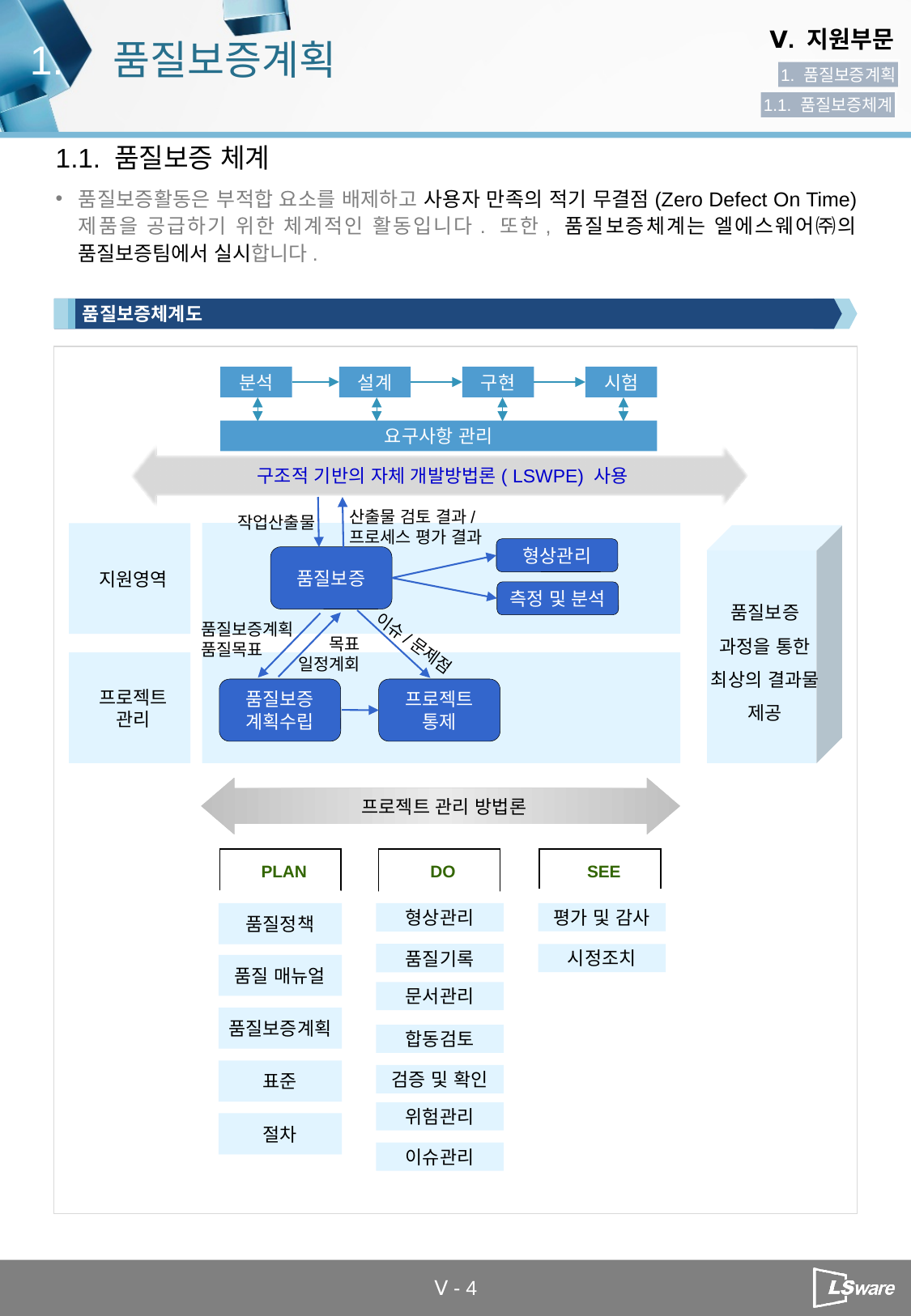

1.
품질보증계획
1. 품질보증계획
1.1. 품질보증체계
1.1. 품질보증 체계
품질보증활동은 부적합 요소를 배제하고 사용자 만족의 적기 무결점(Zero Defect On Time) 제품을 공급하기 위한 체계적인 활동입니다. 또한, 품질보증체계는 엘에스웨어㈜의 품질보증팀에서 실시합니다.

품질보증체계도

분석
설계
구현
시험

요구사항 관리
구조적 기반의 자체 개발방법론( LSWPE) 사용
산출물 검토 결과/
프로세스 평가 결과
작업산출물

지원영역
품질보증
과정을 통한
최상의 결과물
제공
형상관리
품질보증
측정 및 분석
품질보증계획
품질목표
이슈/문제점
목표
일정계회
프로젝트
관리

품질보증
계획수립
프로젝트
통제
프로젝트 관리 방법론
PLAN
DO
SEE

품질정책
형상관리
평가 및 감사
품질기록
시정조치
품질 매뉴얼
문서관리
품질보증계획
합동검토
표준
검증 및 확인
위험관리
절차
이슈관리